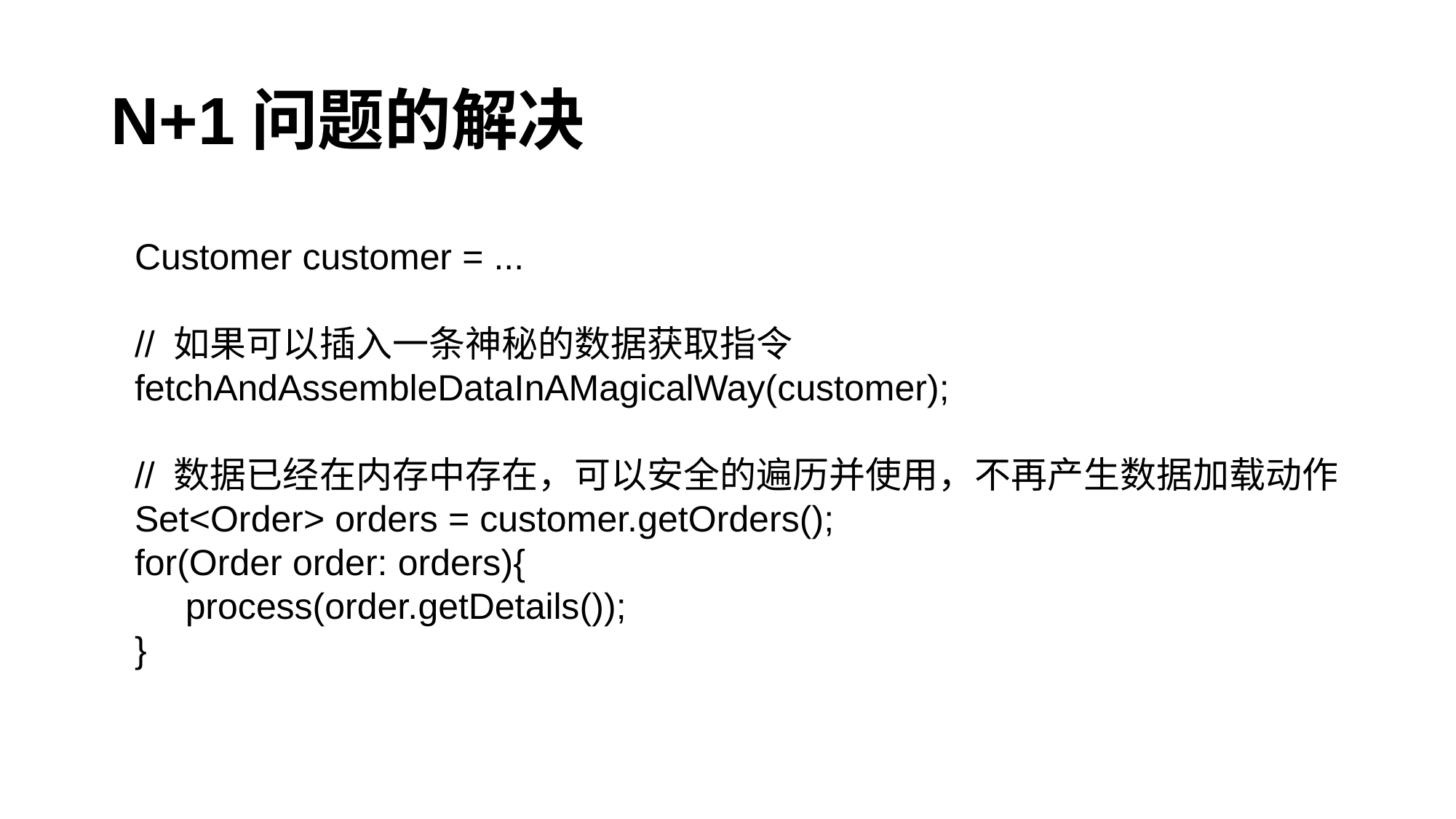

# N+1问题的解决
Customer customer = ...

// 如果可以插入一条神秘的数据获取指令 fetchAndAssembleDataInAMagicalWay(customer);

// 数据已经在内存中存在，可以安全的遍历并使用，不再产生数据加载动作
Set<Order> orders = customer.getOrders();
for(Order order: orders){
     process(order.getDetails());
}